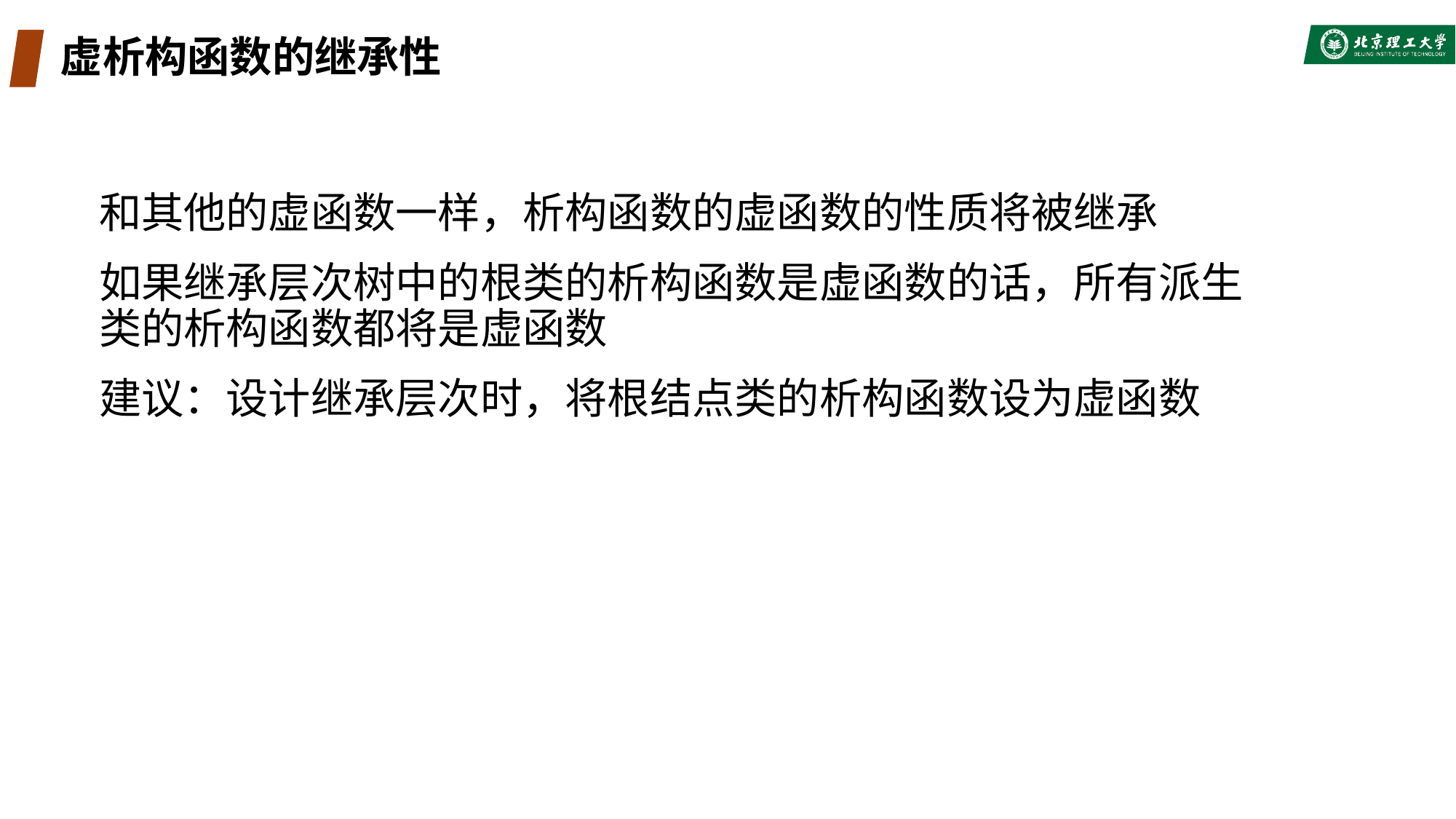

# 虚析构函数的继承性
和其他的虚函数一样，析构函数的虚函数的性质将被继承
如果继承层次树中的根类的析构函数是虚函数的话，所有派生类的析构函数都将是虚函数
建议：设计继承层次时，将根结点类的析构函数设为虚函数